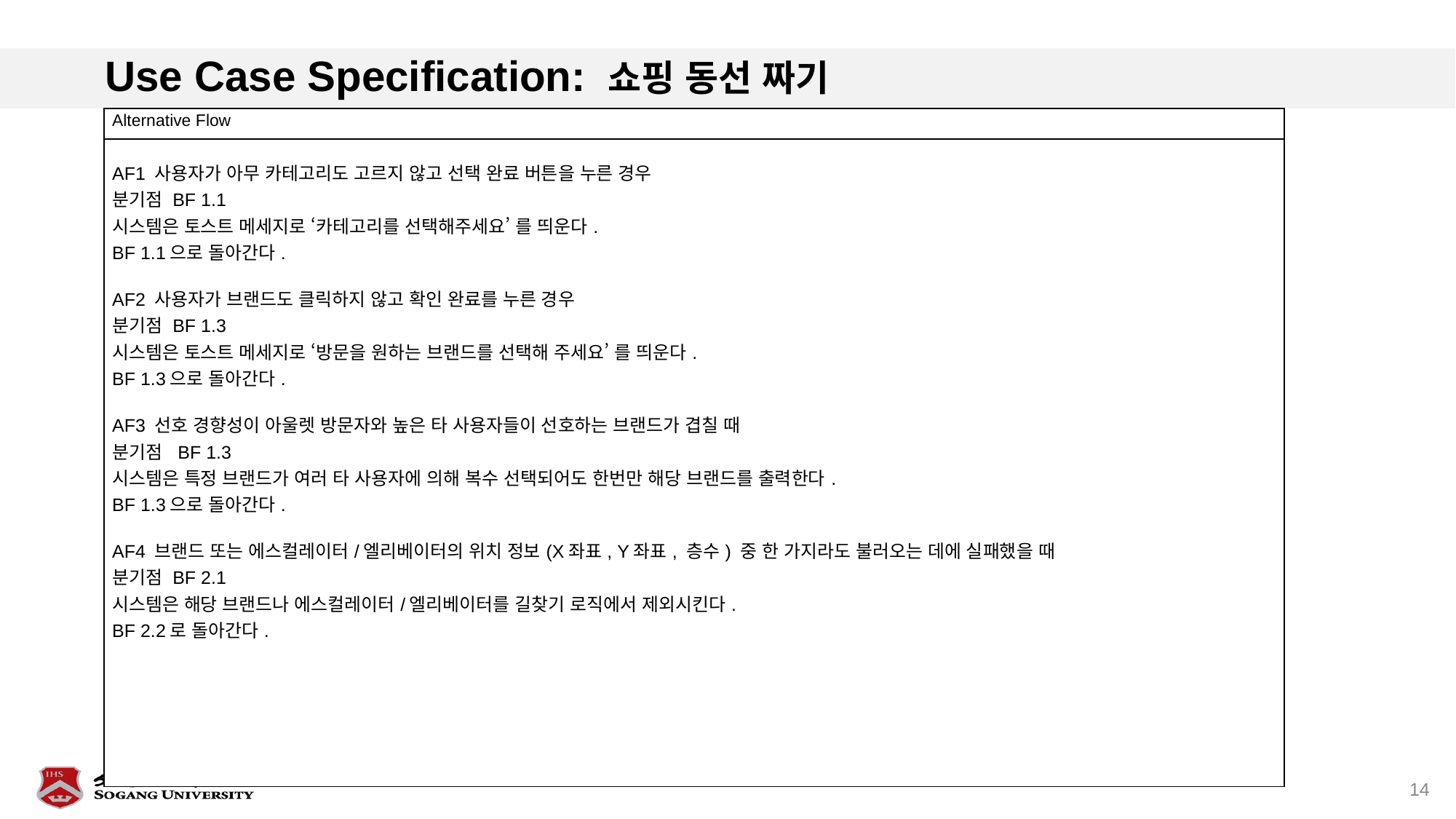

# Use Case Specification: 쇼핑 동선 짜기
| Alternative Flow |
| --- |
| AF1 사용자가 아무 카테고리도 고르지 않고 선택 완료 버튼을 누른 경우 분기점 BF 1.1 시스템은 토스트 메세지로 ‘카테고리를 선택해주세요’ 를 띄운다. BF 1.1으로 돌아간다. AF2 사용자가 브랜드도 클릭하지 않고 확인 완료를 누른 경우 분기점 BF 1.3 시스템은 토스트 메세지로 ‘방문을 원하는 브랜드를 선택해 주세요’ 를 띄운다. BF 1.3으로 돌아간다. AF3 선호 경향성이 아울렛 방문자와 높은 타 사용자들이 선호하는 브랜드가 겹칠 때 분기점 BF 1.3 시스템은 특정 브랜드가 여러 타 사용자에 의해 복수 선택되어도 한번만 해당 브랜드를 출력한다. BF 1.3으로 돌아간다. AF4 브랜드 또는 에스컬레이터/엘리베이터의 위치 정보(X좌표, Y좌표, 층수) 중 한 가지라도 불러오는 데에 실패했을 때 분기점 BF 2.1 시스템은 해당 브랜드나 에스컬레이터/엘리베이터를 길찾기 로직에서 제외시킨다. BF 2.2로 돌아간다. |
14